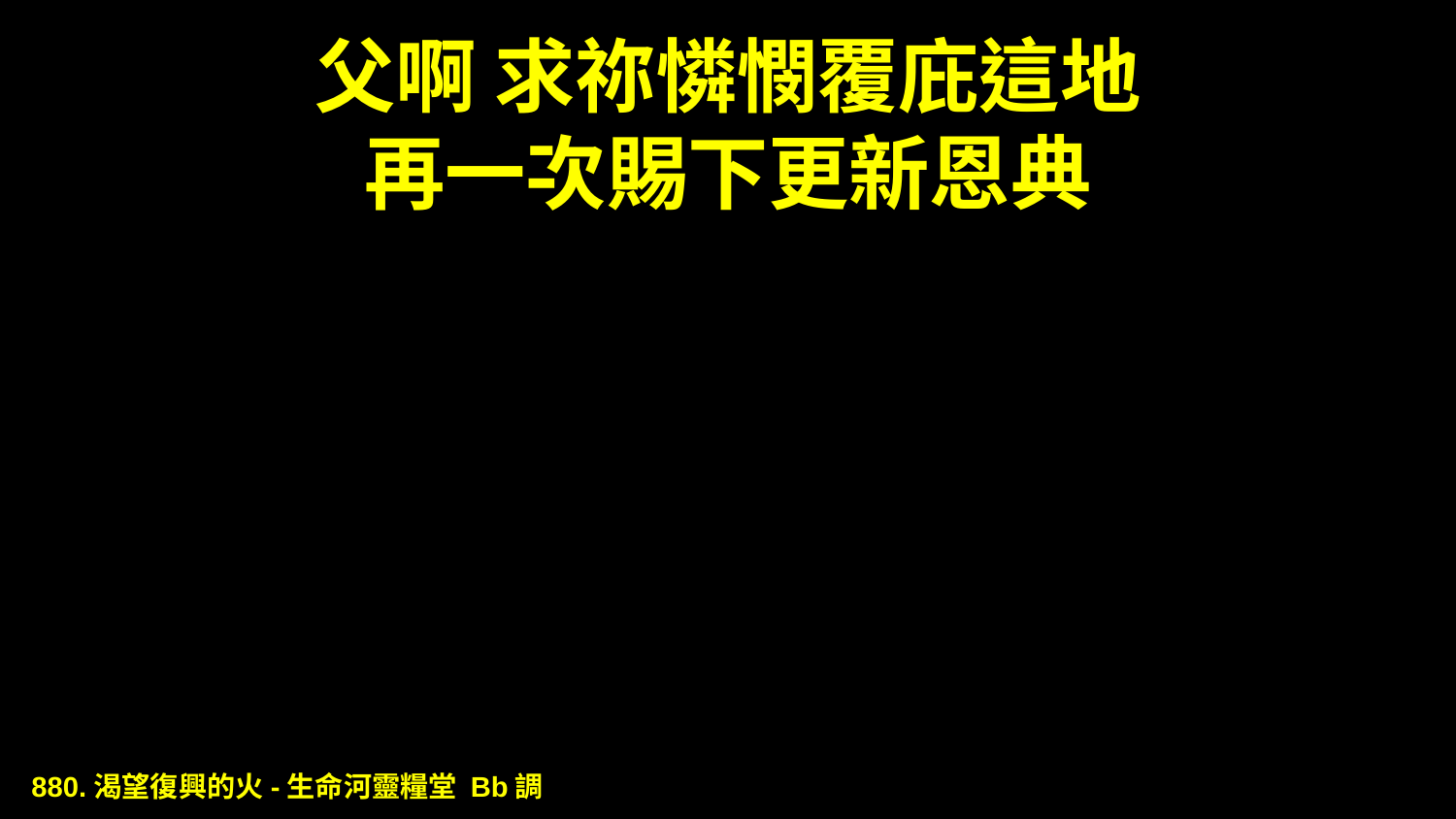

# 父啊 求祢憐憫覆庇這地 再一次賜下更新恩典
880.渴望復興的火-生命河靈糧堂 Bb調